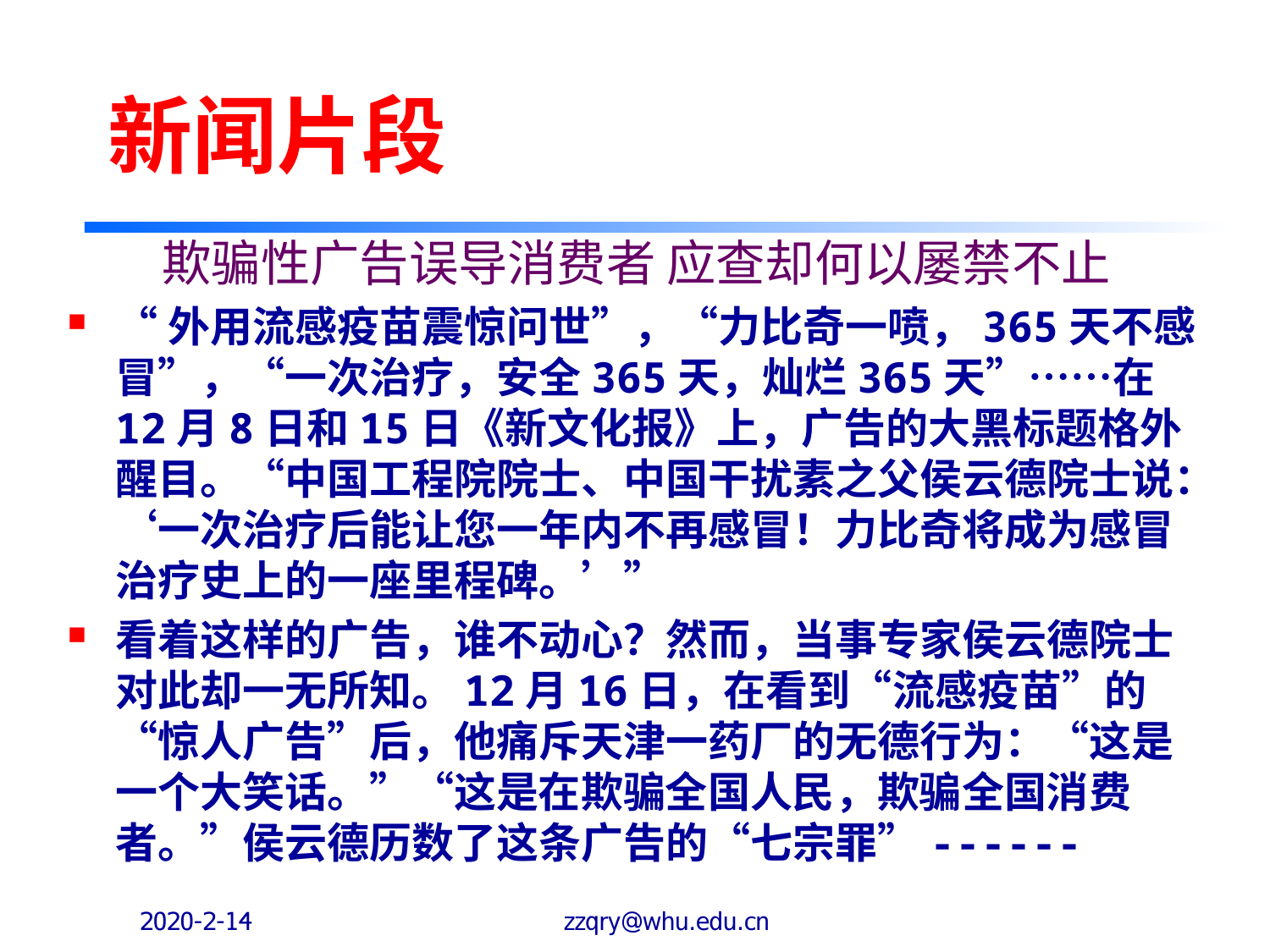

# 新闻片段
欺骗性广告误导消费者 应查却何以屡禁不止
“外用流感疫苗震惊问世”，“力比奇一喷，365天不感冒”，“一次治疗，安全365天，灿烂365天”……在12月8日和15日《新文化报》上，广告的大黑标题格外醒目。“中国工程院院士、中国干扰素之父侯云德院士说：‘一次治疗后能让您一年内不再感冒！力比奇将成为感冒治疗史上的一座里程碑。’”
看着这样的广告，谁不动心？然而，当事专家侯云德院士对此却一无所知。12月16日，在看到“流感疫苗”的“惊人广告”后，他痛斥天津一药厂的无德行为：“这是一个大笑话。”“这是在欺骗全国人民，欺骗全国消费者。”侯云德历数了这条广告的“七宗罪”------

2020-2-14
zzqry@whu.edu.cn